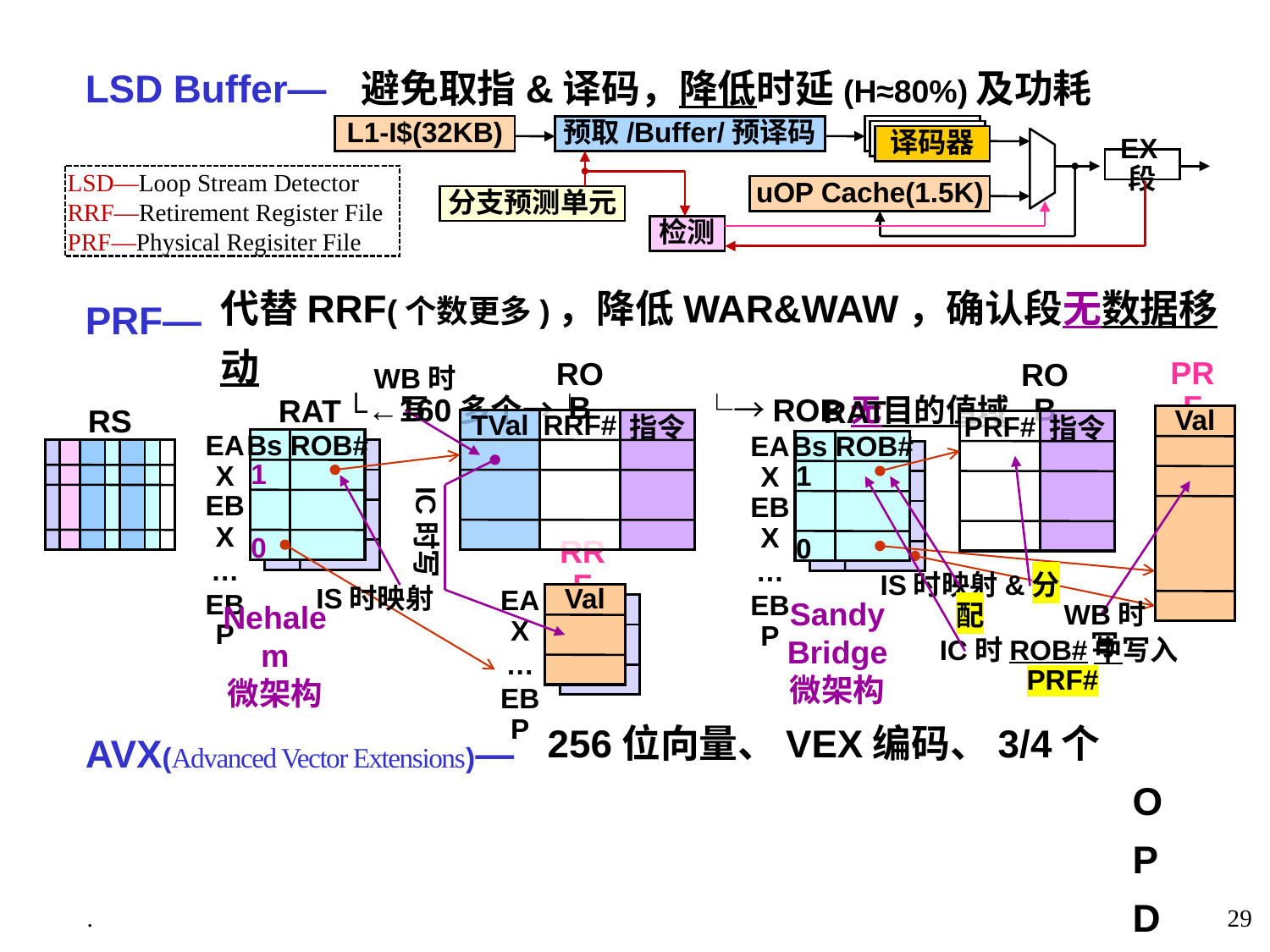

LSD Buffer—

    PRF—

    AVX(Advanced Vector Extensions)—
避免取指&译码，降低时延(H≈80%)及功耗
L1-I$(32KB)

预取/Buffer/预译码

译码器
EX段

uOP Cache(1.5K)
分支预测单元
检测
LSD—Loop Stream Detector
RRF—Retirement Register File
PRF—Physical Regisiter File
代替RRF(个数更多)，降低WAR&WAW，确认段无数据移动
              └←160多个→┘                └→ROB无目的值域
ROB
RRF#
TVal
指令
WB时写
IC时写
RAT
EAX
EBX
…
EBP
Bs ROB#
 1

 0
 1

RS

RRF
EAX
…
EBP
Val

IS时映射
Nehalem
微架构
ROB
PRF#
指令
PRF
Val
RAT
EAX
EBX
…
EBP
Bs ROB#
 1

 0
 1

IS时映射&分配
WB时写
Sandy Bridge
微架构
IC时ROB#中写入PRF#
256位向量、VEX编码、3/4个OPD、
数据重排、不对齐访存
.
29